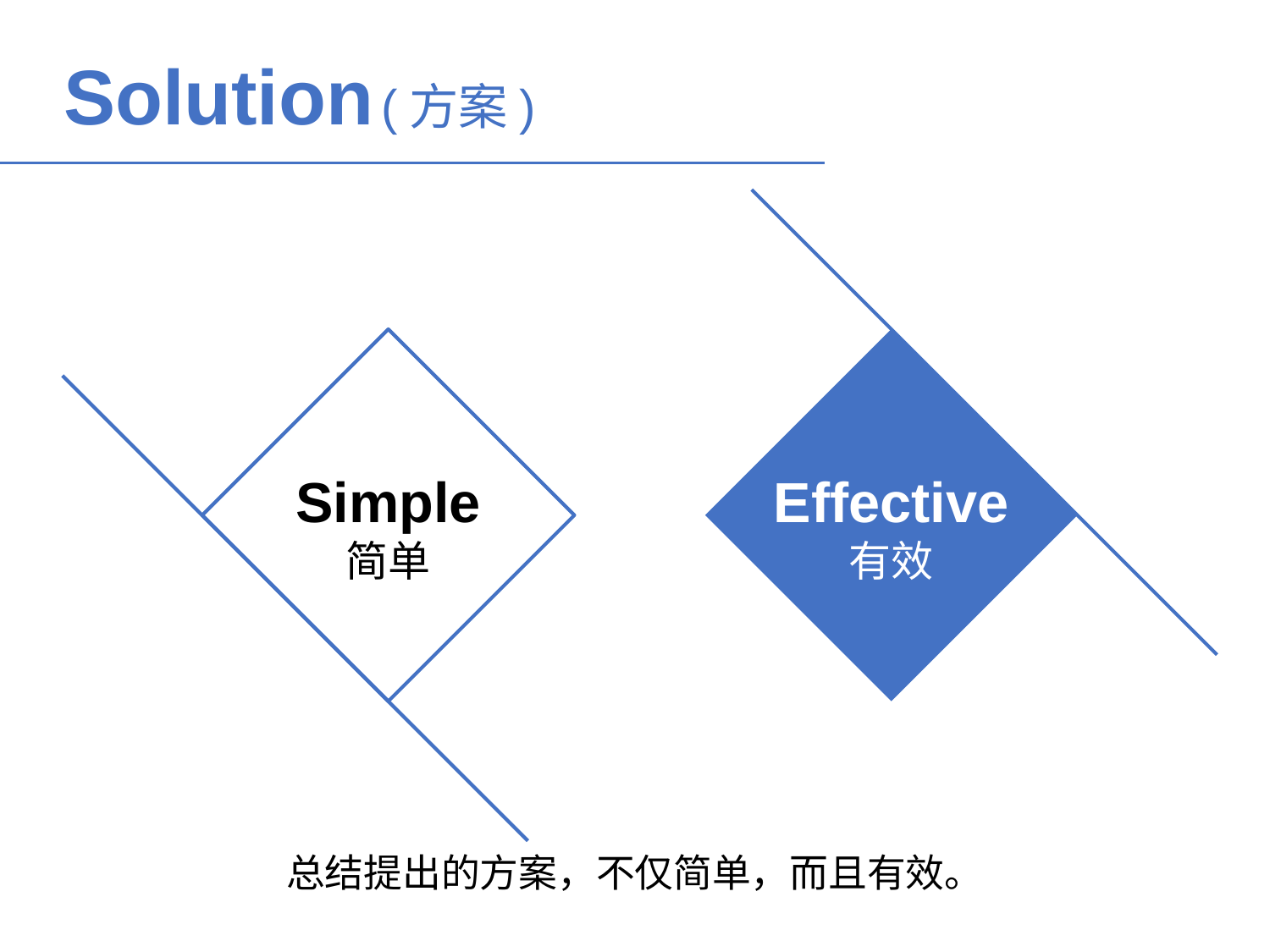

Solution (方案)

Simple
简单

Effective
有效
总结提出的方案，不仅简单，而且有效。